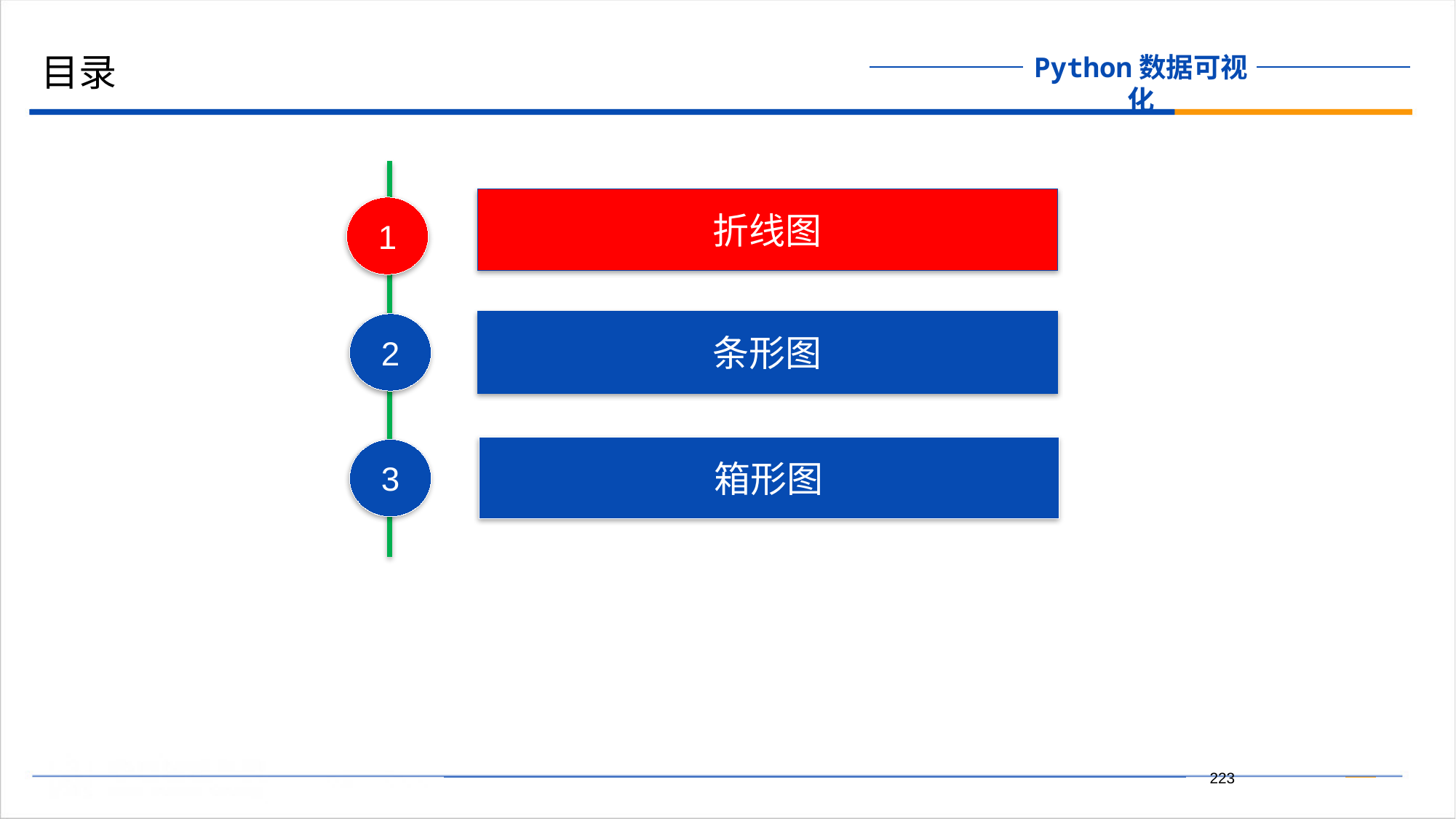

目录
折线图
1
条形图
2
箱形图
3